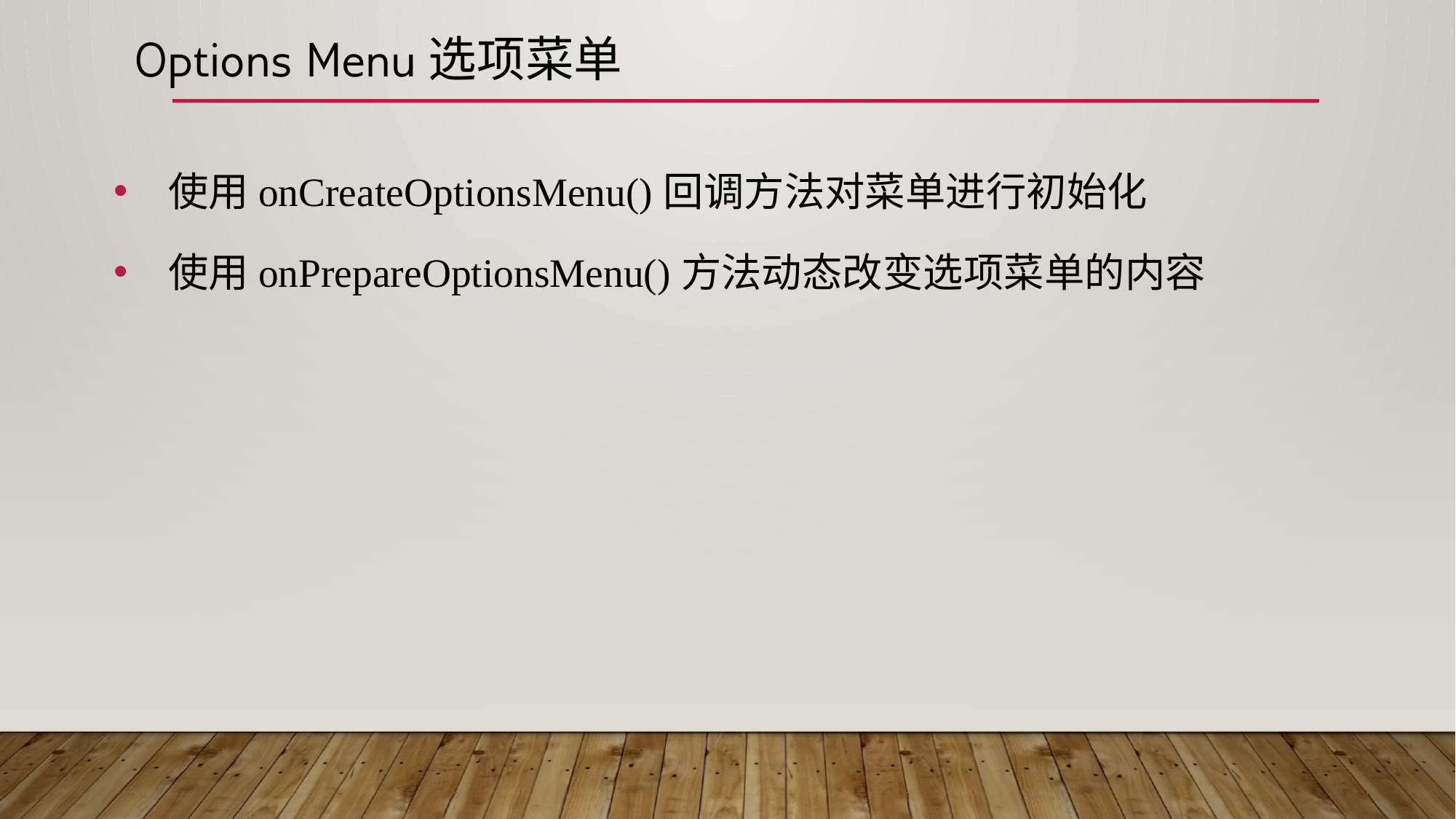

# Options Menu选项菜单
使用onCreateOptionsMenu()回调方法对菜单进行初始化
使用onPrepareOptionsMenu()方法动态改变选项菜单的内容